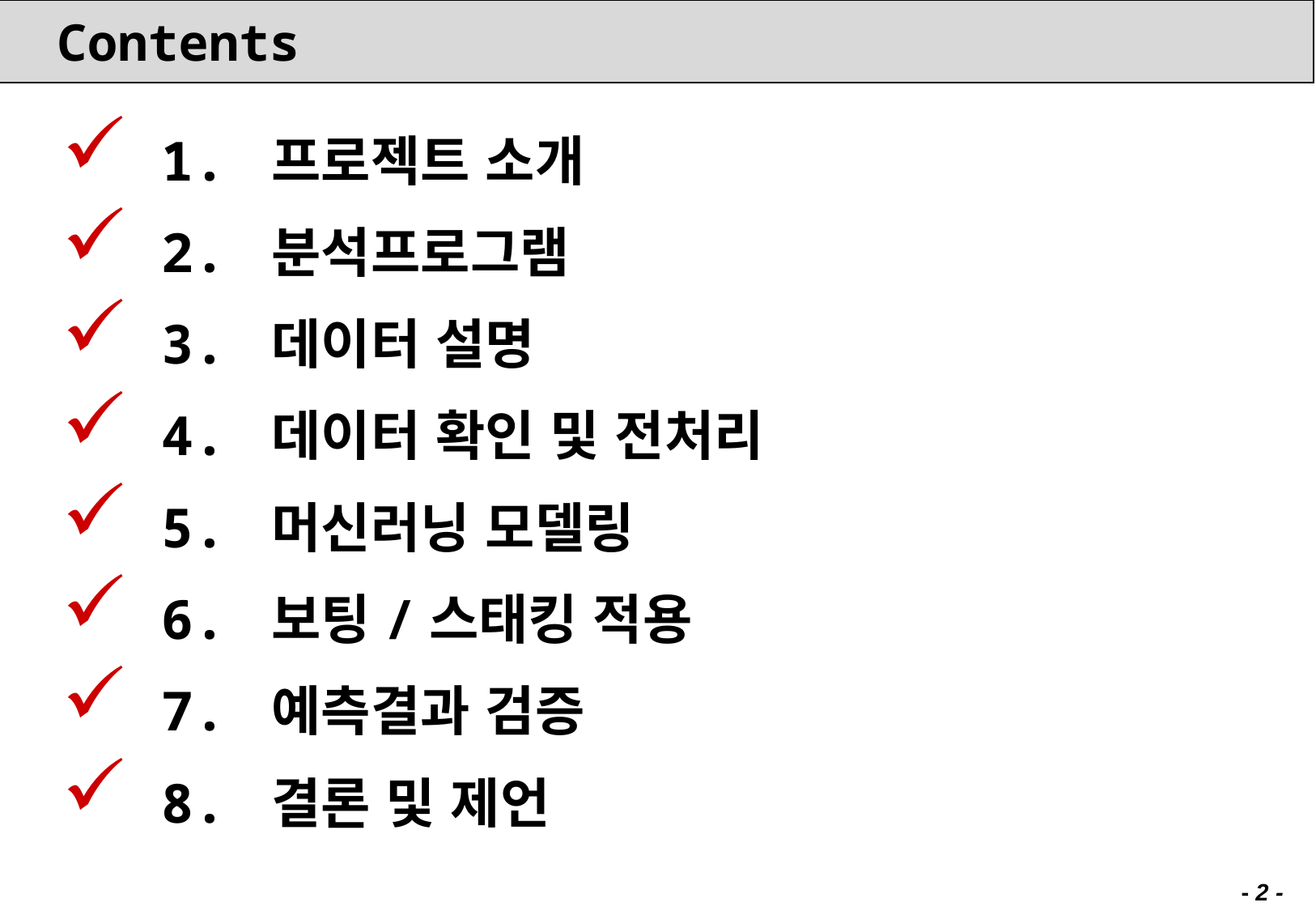

# Contents
 1. 프로젝트 소개
 2. 분석프로그램
 3. 데이터 설명
 4. 데이터 확인 및 전처리
 5. 머신러닝 모델링
 6. 보팅/스태킹 적용
 7. 예측결과 검증
 8. 결론 및 제언